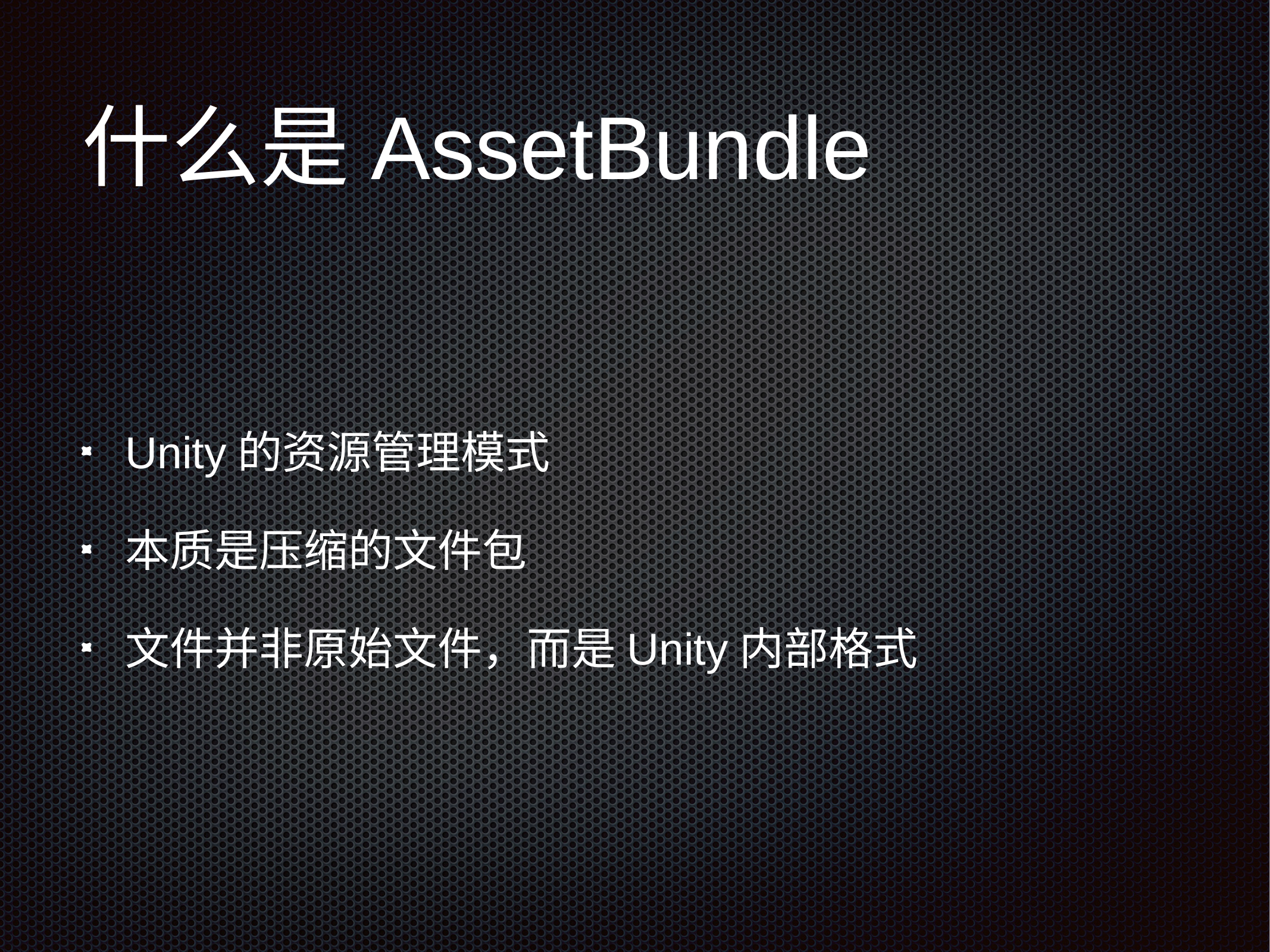

# 什么是AssetBundle
Unity的资源管理模式
本质是压缩的文件包
文件并非原始文件，而是Unity内部格式